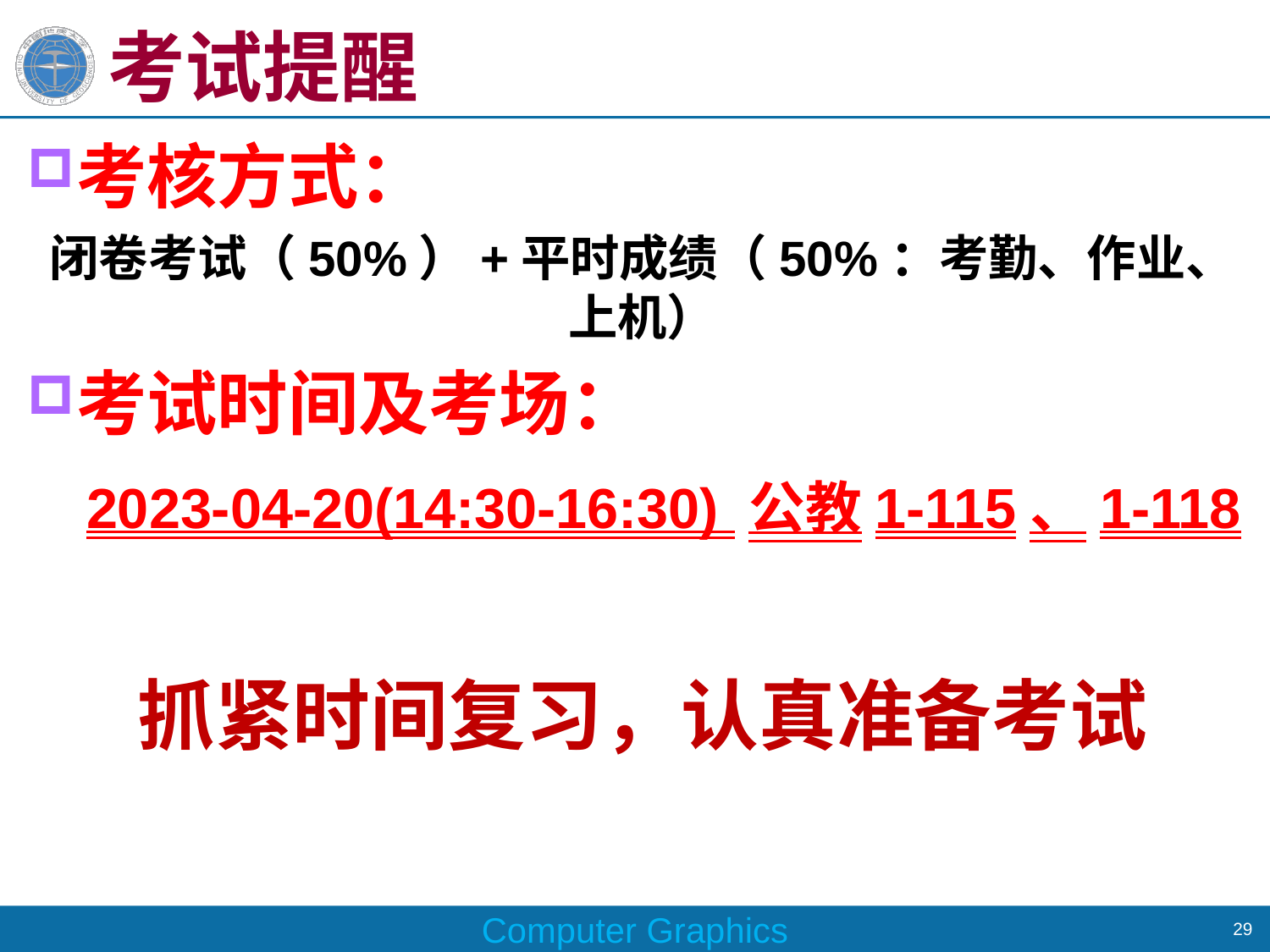

# 考试提醒
考核方式：
闭卷考试（50%）+平时成绩（50%：考勤、作业、上机）
考试时间及考场：
   2023-04-20(14:30-16:30) 公教1-115、1-118

抓紧时间复习，认真准备考试